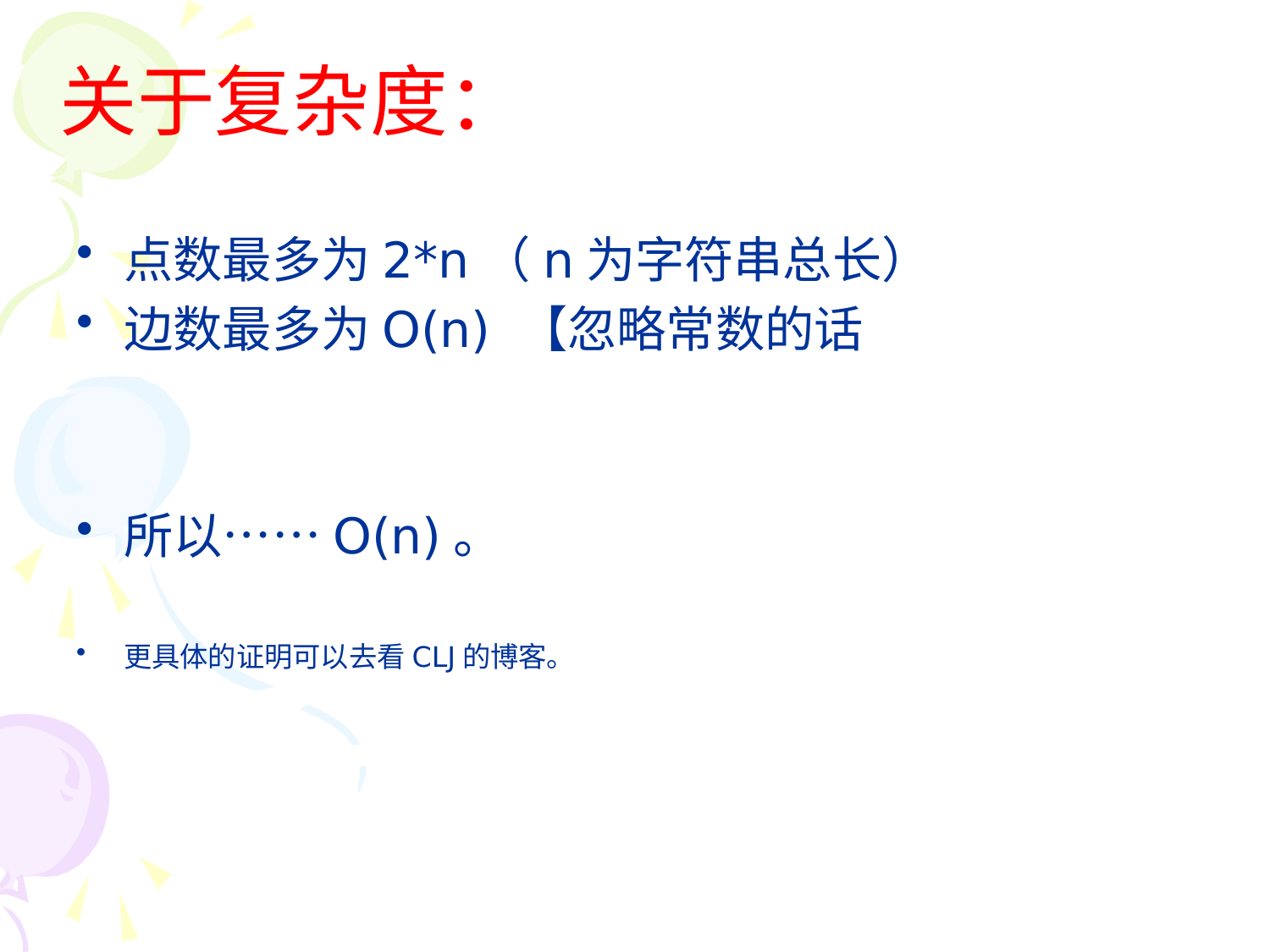

关于复杂度：
点数最多为2*n（n为字符串总长）
边数最多为O(n) 【忽略常数的话

所以……O(n)。

更具体的证明可以去看CLJ的博客。